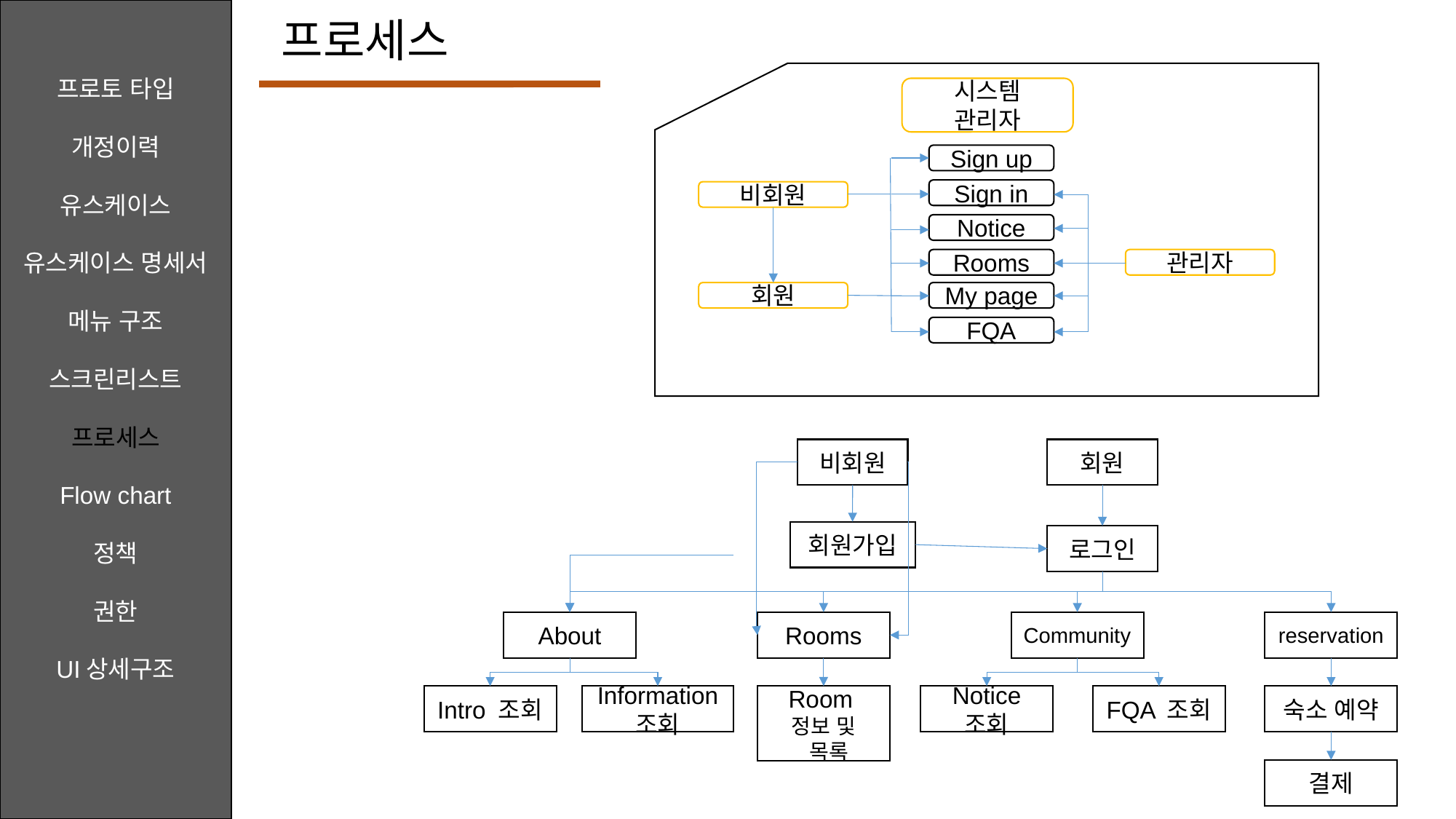

프로토 타입

개정이력

유스케이스

유스케이스 명세서

메뉴 구조

스크린리스트

프로세스

Flow chart

정책

권한

UI상세구조

프로세스

시스템
관리자
Sign up
Sign in
비회원
Notice
Rooms
관리자
회원
My page
FQA
비회원
회원
회원가입
로그인
About
Rooms
reservation
Community
Intro 조회
Information 조회
Room
정보 및
 목록
Notice
조회
FQA 조회
숙소 예약
결제